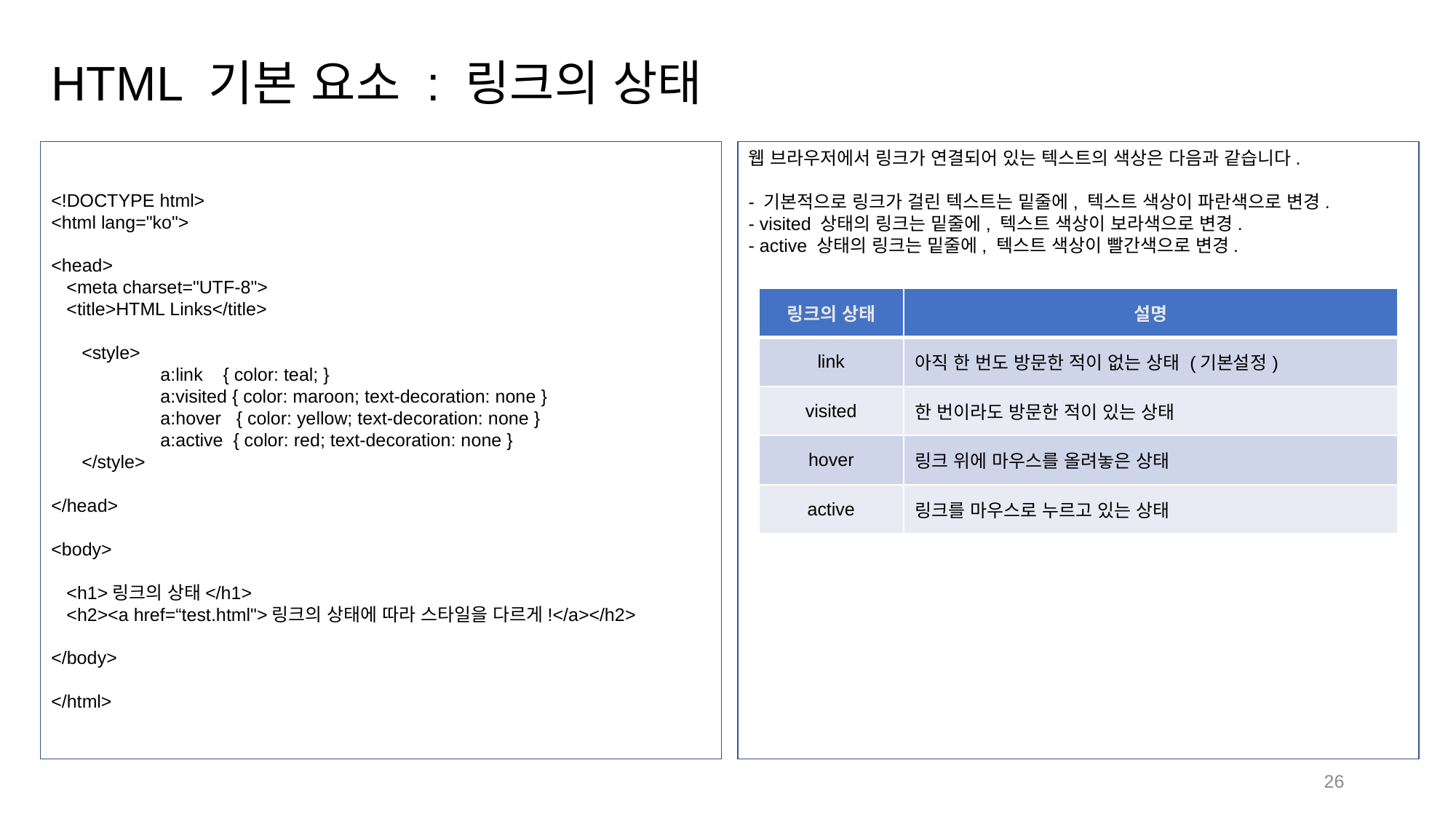

# HTML 기본 요소 : 링크의 상태
<!DOCTYPE html>
<html lang="ko">

<head>
   <meta charset="UTF-8">
   <title>HTML Links</title>

      <style>
	a:link    { color: teal; }
	a:visited { color: maroon; text-decoration: none }
	a:hover   { color: yellow; text-decoration: none }
	a:active  { color: red; text-decoration: none }
      </style>

</head>

<body>

   <h1>링크의 상태</h1>
   <h2><a href=“test.html">링크의 상태에 따라 스타일을 다르게!</a></h2>

</body>

</html>
웹 브라우저에서 링크가 연결되어 있는 텍스트의 색상은 다음과 같습니다.

- 기본적으로 링크가 걸린 텍스트는 밑줄에, 텍스트 색상이 파란색으로 변경.
- visited 상태의 링크는 밑줄에, 텍스트 색상이 보라색으로 변경.
- active 상태의 링크는 밑줄에, 텍스트 색상이 빨간색으로 변경.
| 링크의 상태 | 설명 |
| --- | --- |
| link | 아직 한 번도 방문한 적이 없는 상태 (기본설정) |
| visited | 한 번이라도 방문한 적이 있는 상태 |
| hover | 링크 위에 마우스를 올려놓은 상태 |
| active | 링크를 마우스로 누르고 있는 상태 |
26